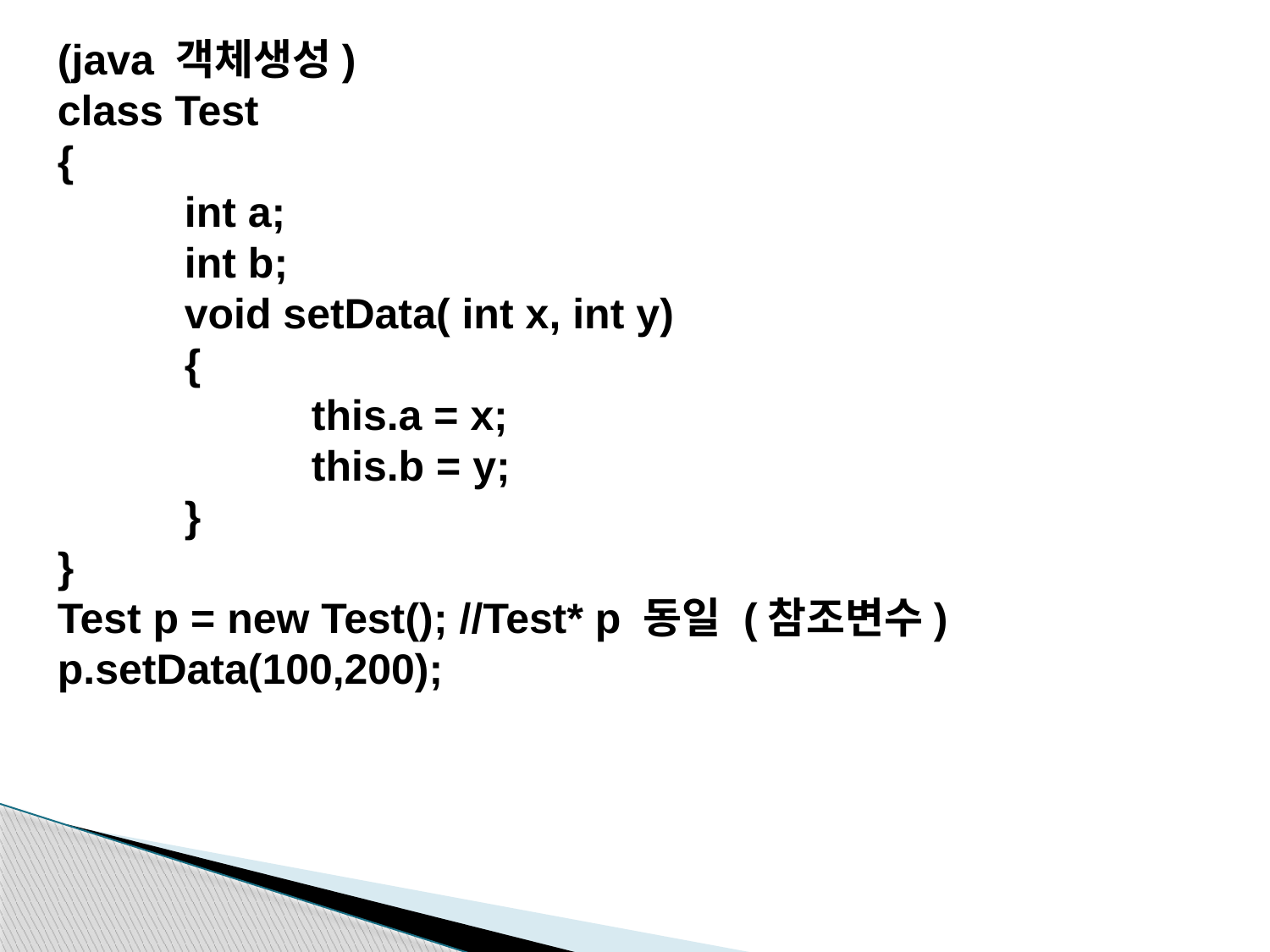

(java 객체생성)
class Test
{
	int a;
	int b;
	void setData( int x, int y)
	{
		this.a = x;
		this.b = y;
	}
}
Test p = new Test(); //Test* p 동일 (참조변수)
p.setData(100,200);